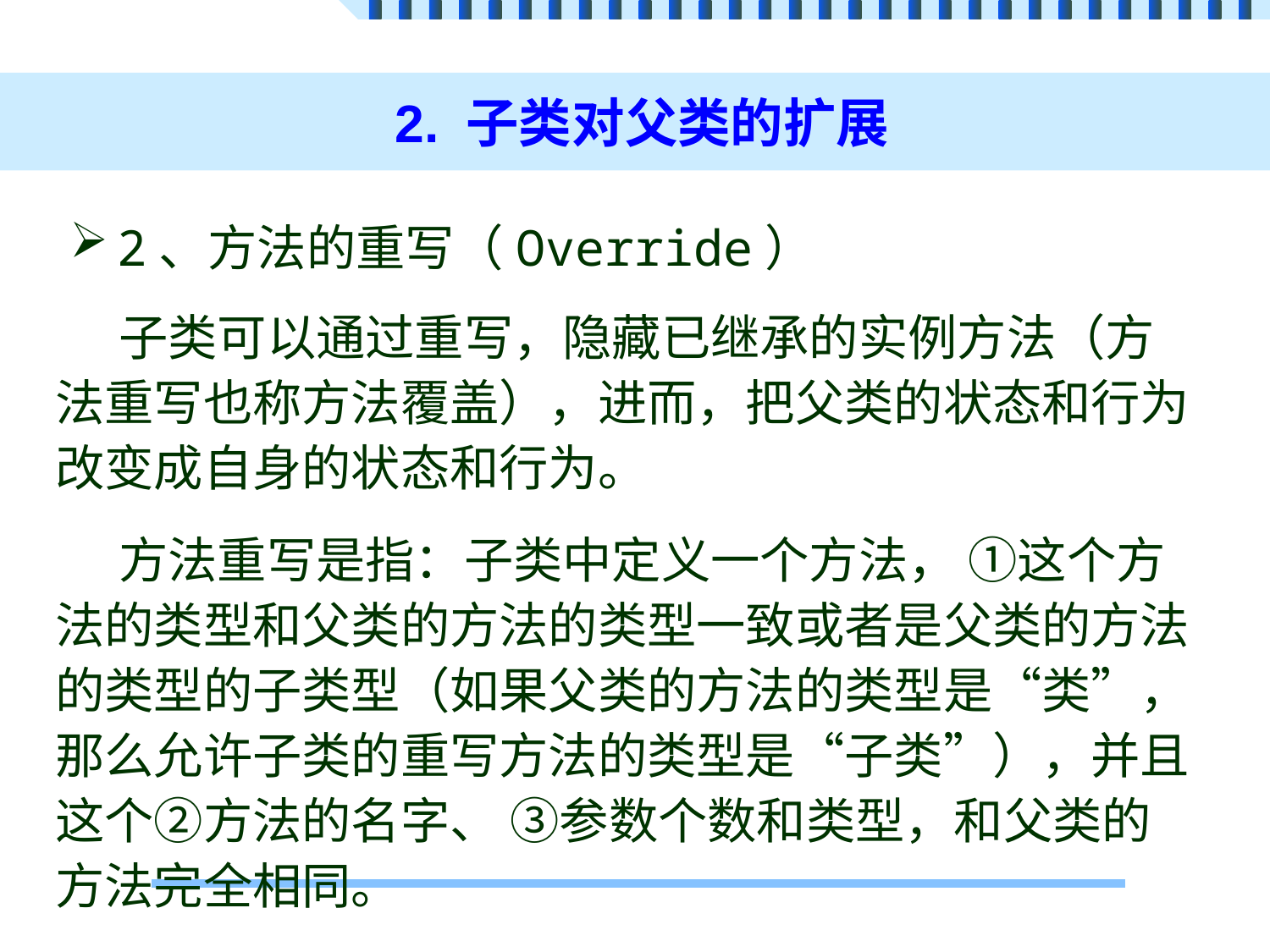

# 2. 子类对父类的扩展
2、方法的重写（Override）
子类可以通过重写，隐藏已继承的实例方法（方法重写也称方法覆盖），进而，把父类的状态和行为改变成自身的状态和行为。
方法重写是指：子类中定义一个方法， ①这个方法的类型和父类的方法的类型一致或者是父类的方法的类型的子类型（如果父类的方法的类型是“类”，那么允许子类的重写方法的类型是“子类”），并且这个②方法的名字、 ③参数个数和类型，和父类的方法完全相同。